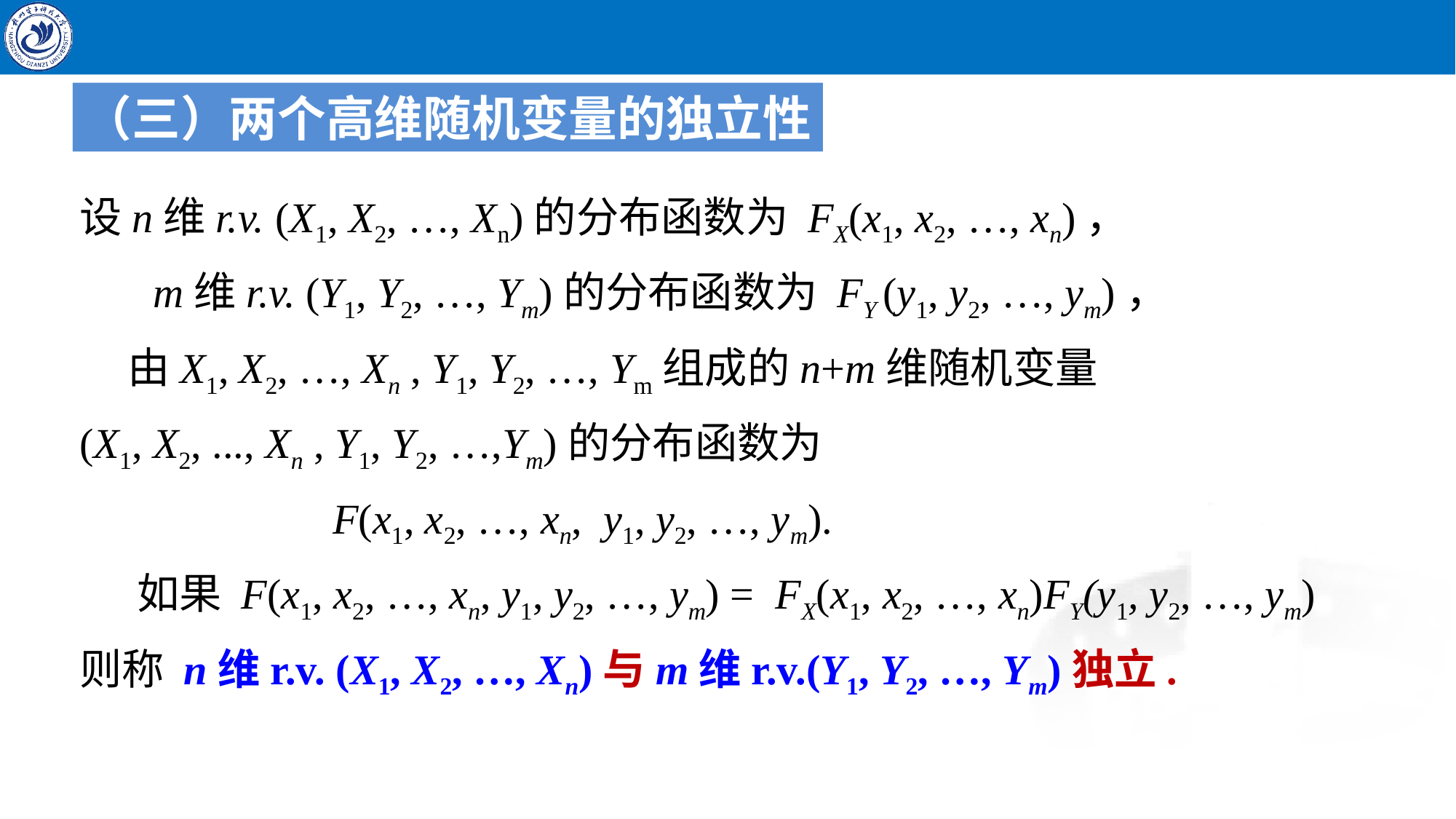

（三）两个高维随机变量的独立性
设n维r.v. (X1, X2, …, Xn)的分布函数为 FX(x1, x2, …, xn)，
       m维r.v. (Y1, Y2, …, Ym)的分布函数为 FY (y1, y2, …, ym)，
    由X1, X2, …, Xn , Y1, Y2, …, Ym组成的n+m维随机变量
(X1, X2, ..., Xn , Y1, Y2, …,Ym)的分布函数为
                        F(x1, x2, …, xn,  y1, y2, …, ym).
     如果 F(x1, x2, …, xn, y1, y2, …, ym) =  FX(x1, x2, …, xn)FY(y1, y2, …, ym)
则称 n维r.v. (X1, X2, …, Xn)与m维r.v.(Y1, Y2, …, Ym)独立.